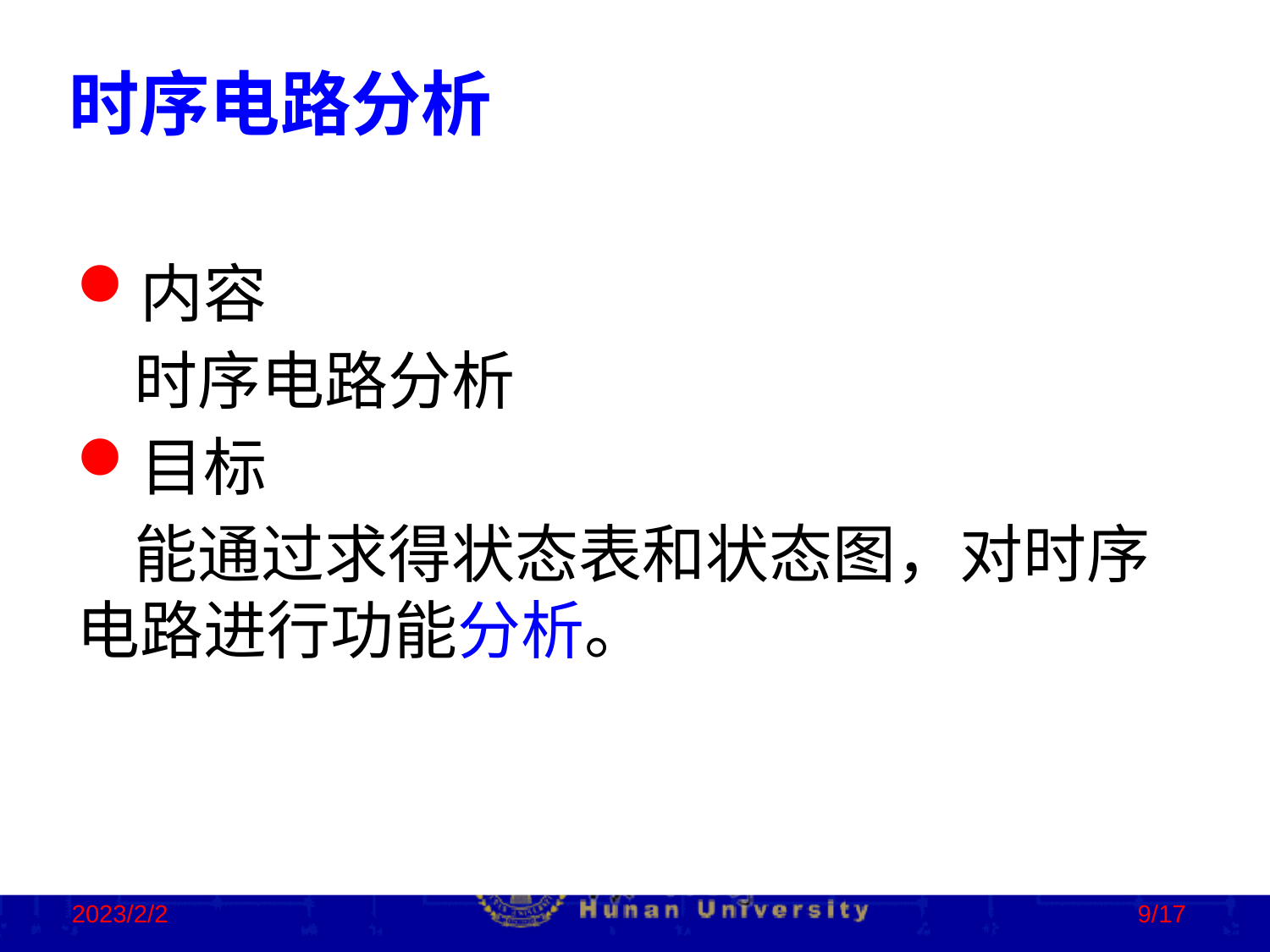

时序电路分析
内容
   时序电路分析
目标
   能通过求得状态表和状态图，对时序电路进行功能分析。
2023/2/2
9/17